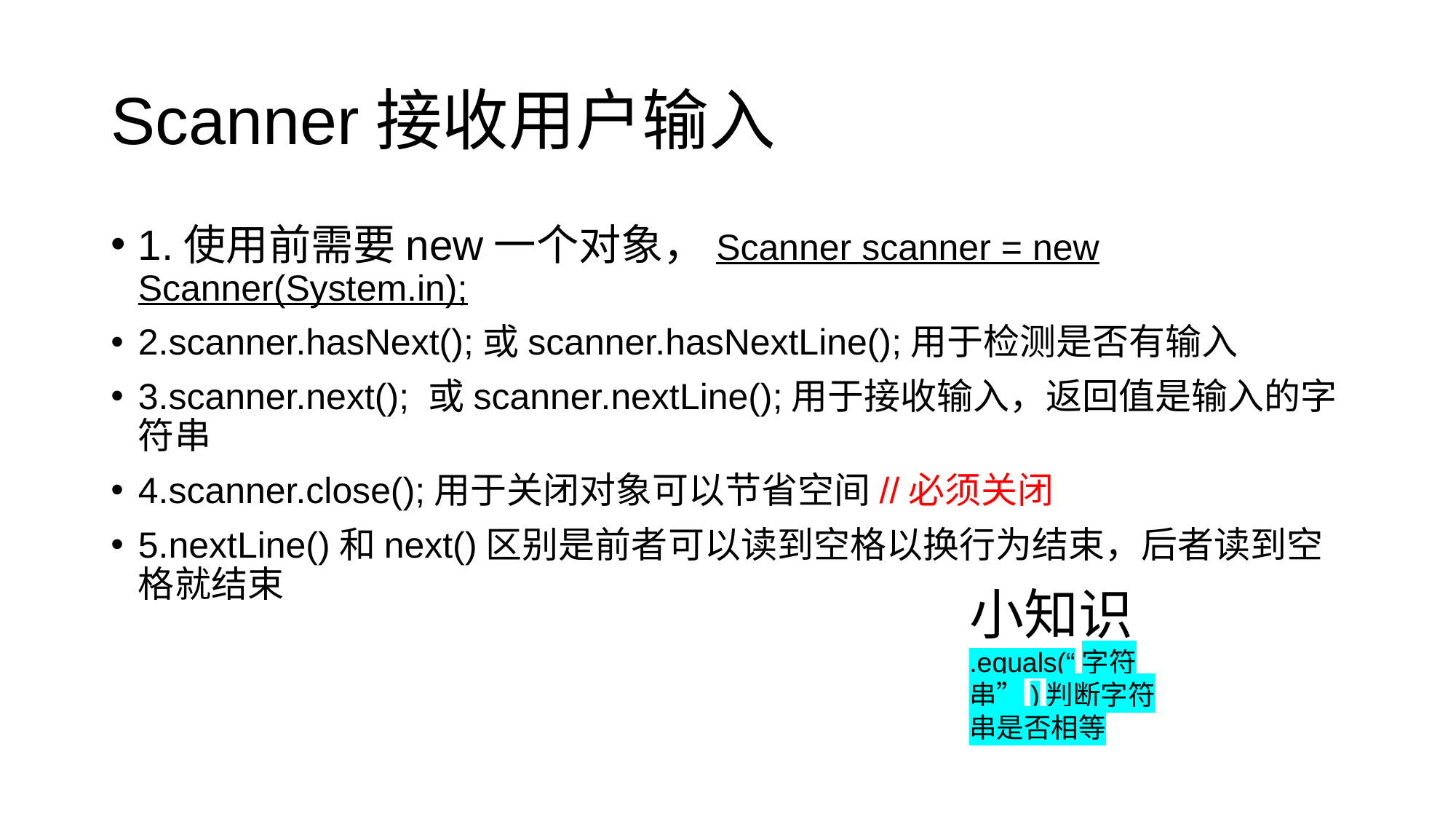

# Scanner接收用户输入
1.使用前需要new一个对象，Scanner scanner = new Scanner(System.in);
2.scanner.hasNext();或scanner.hasNextLine();用于检测是否有输入
3.scanner.next(); 或scanner.nextLine();用于接收输入，返回值是输入的字符串
4.scanner.close();用于关闭对象可以节省空间//必须关闭
5.nextLine()和next()区别是前者可以读到空格以换行为结束，后者读到空格就结束
小知识
.equals(“字符串”)判断字符串是否相等